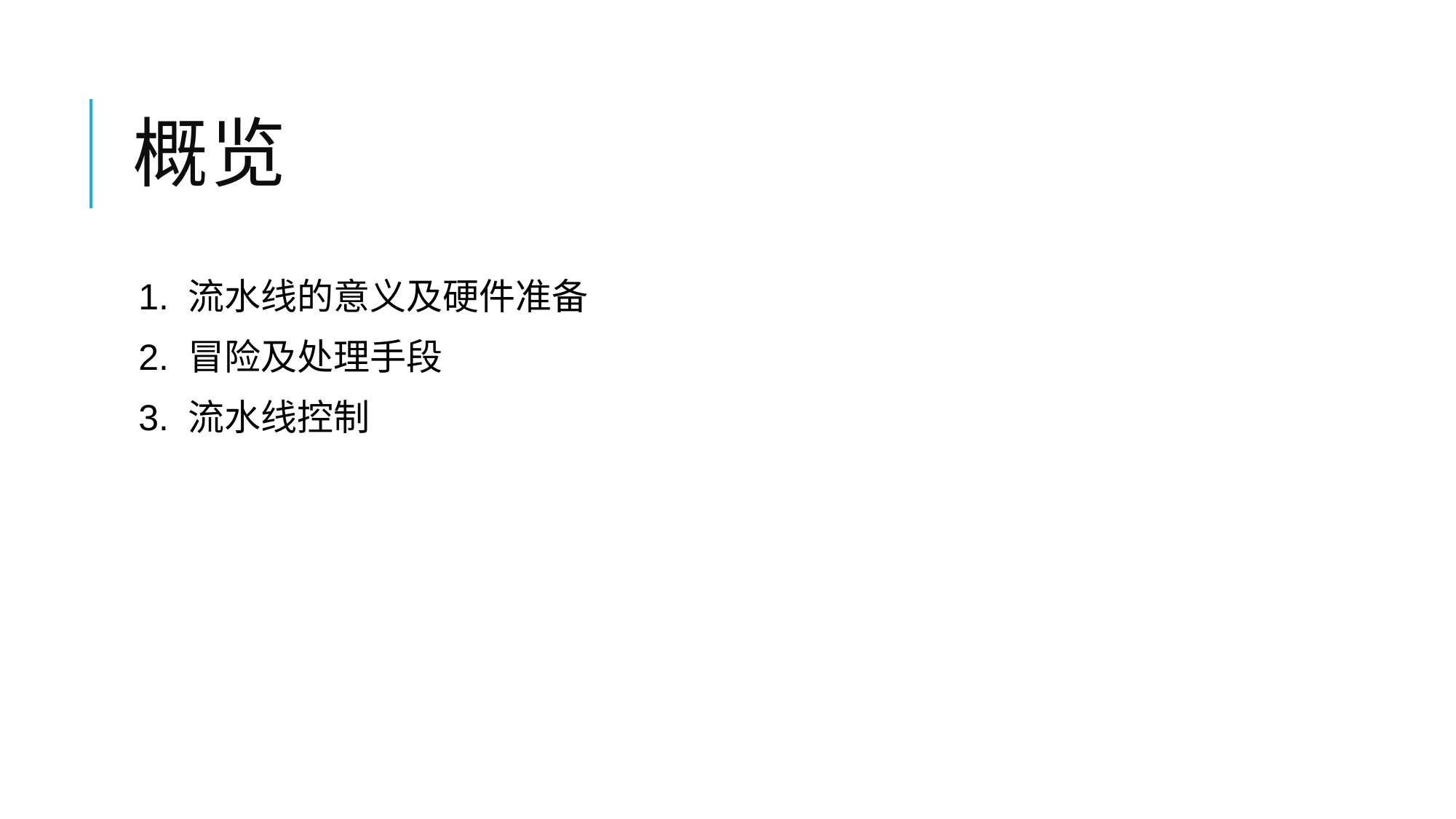

# 概览
1. 流水线的意义及硬件准备
2. 冒险及处理手段
3. 流水线控制